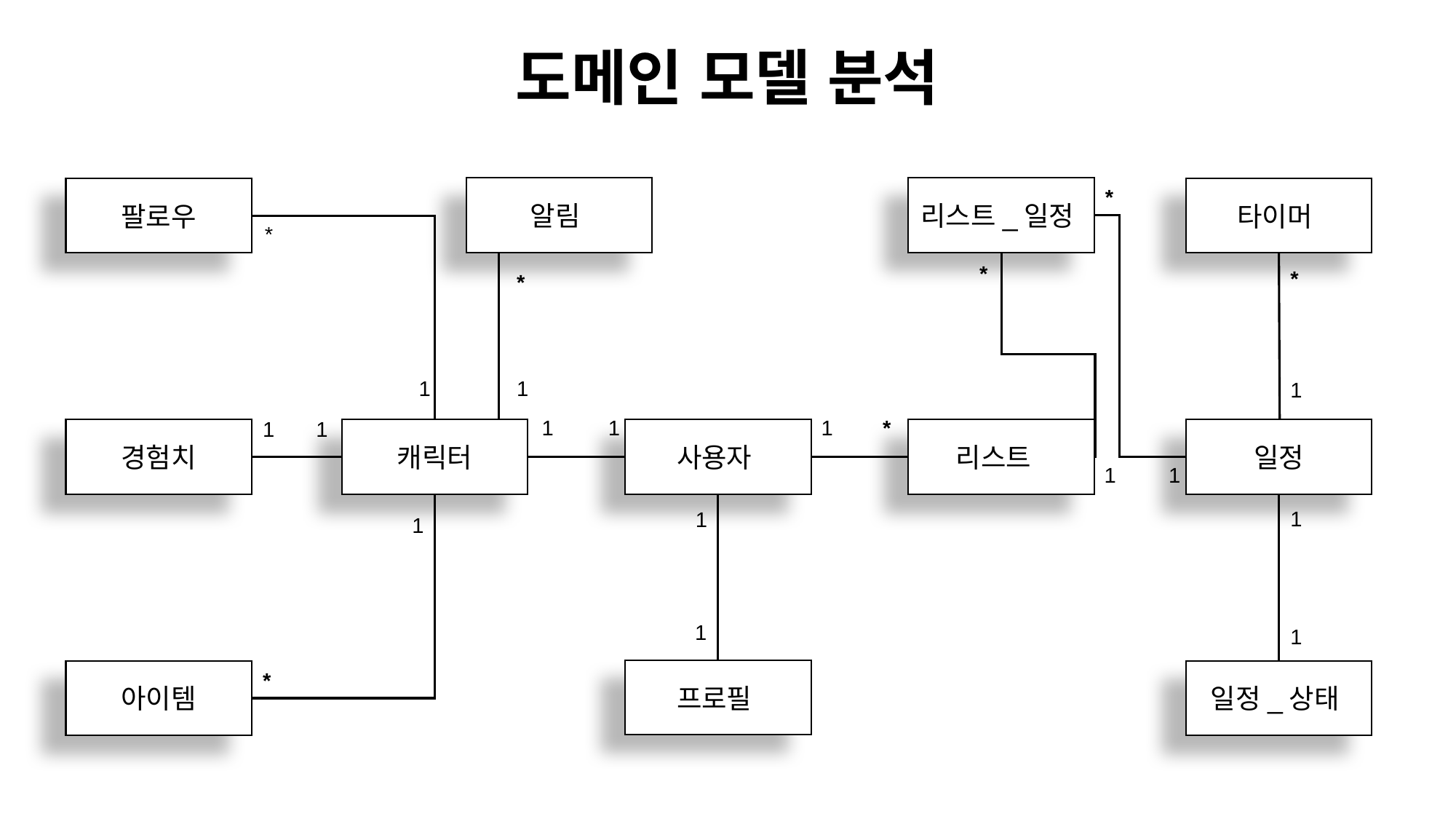

도메인 모델 분석
리스트_일정
알림
타이머
팔로우
*
*
*
*
*
1
1
1
1
*
1
1
1
1
일정
사용자
리스트
경험치
캐릭터
1
1
1
1
1
1
1
프로필
일정_상태
아이템
*